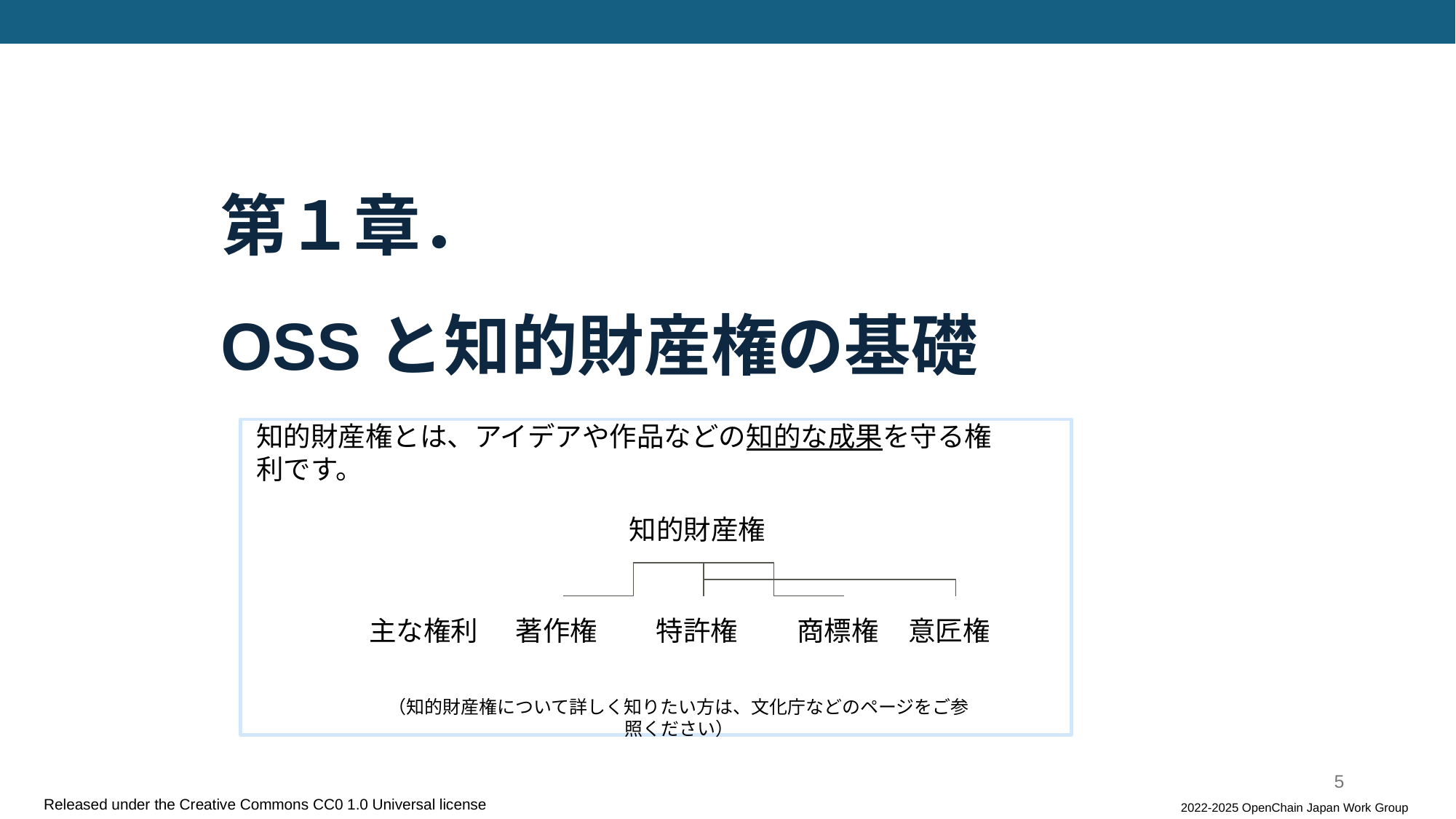

第１章．
OSSと知的財産権の基礎
知的財産権とは、アイデアや作品などの知的な成果を守る権利です。

知的財産権
主な権利
著作権
特許権
商標権
意匠権
（知的財産権について詳しく知りたい方は、文化庁などのページをご参照ください）
5
2022-2025 OpenChain Japan Work Group